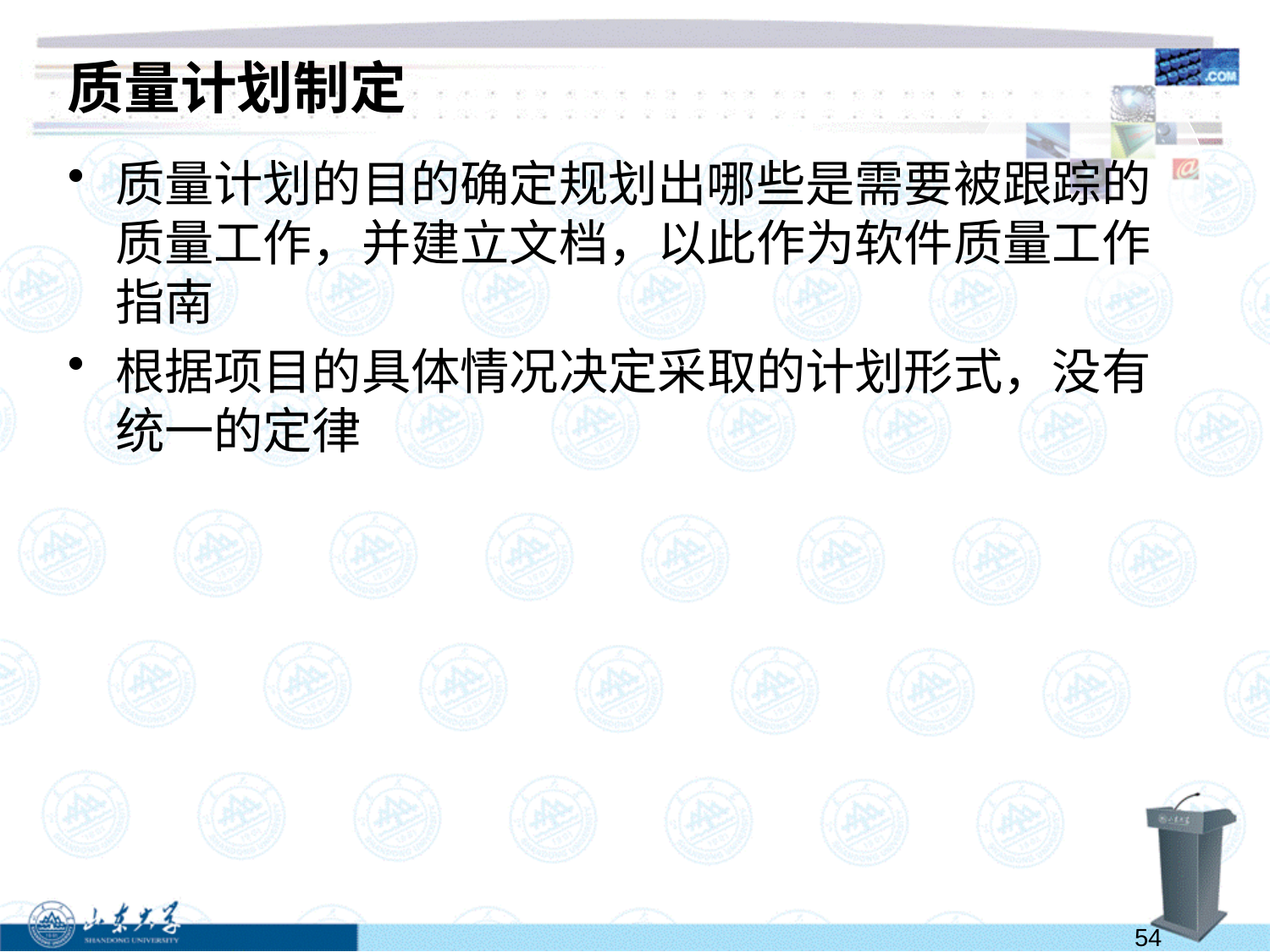

# 质量计划制定
质量计划的目的确定规划出哪些是需要被跟踪的质量工作，并建立文档，以此作为软件质量工作指南
根据项目的具体情况决定采取的计划形式，没有统一的定律

54